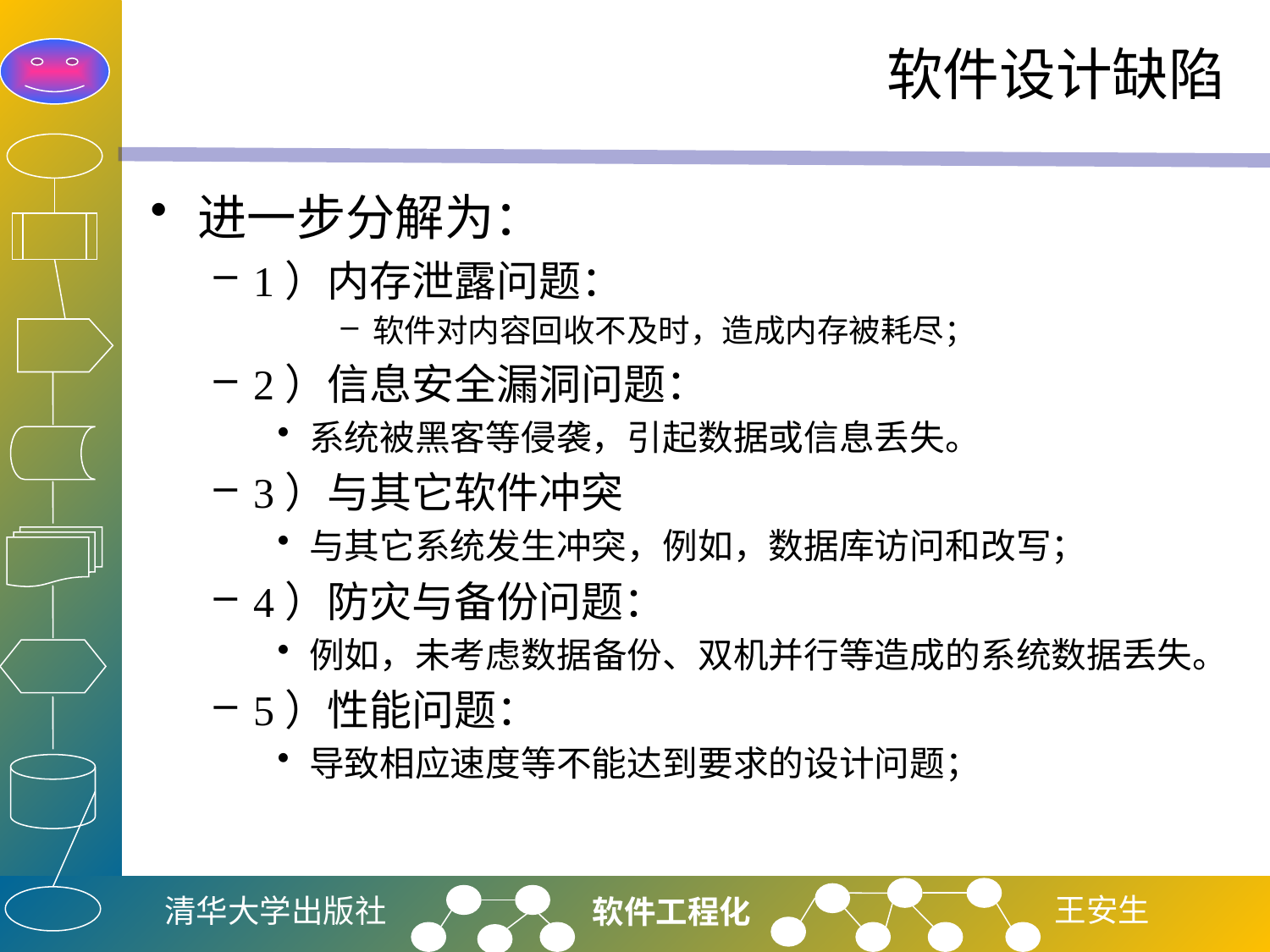

# 软件设计缺陷
进一步分解为：
1）内存泄露问题：
软件对内容回收不及时，造成内存被耗尽；
2）信息安全漏洞问题：
系统被黑客等侵袭，引起数据或信息丢失。
3）与其它软件冲突
与其它系统发生冲突，例如，数据库访问和改写；
4）防灾与备份问题：
例如，未考虑数据备份、双机并行等造成的系统数据丢失。
5）性能问题：
导致相应速度等不能达到要求的设计问题；